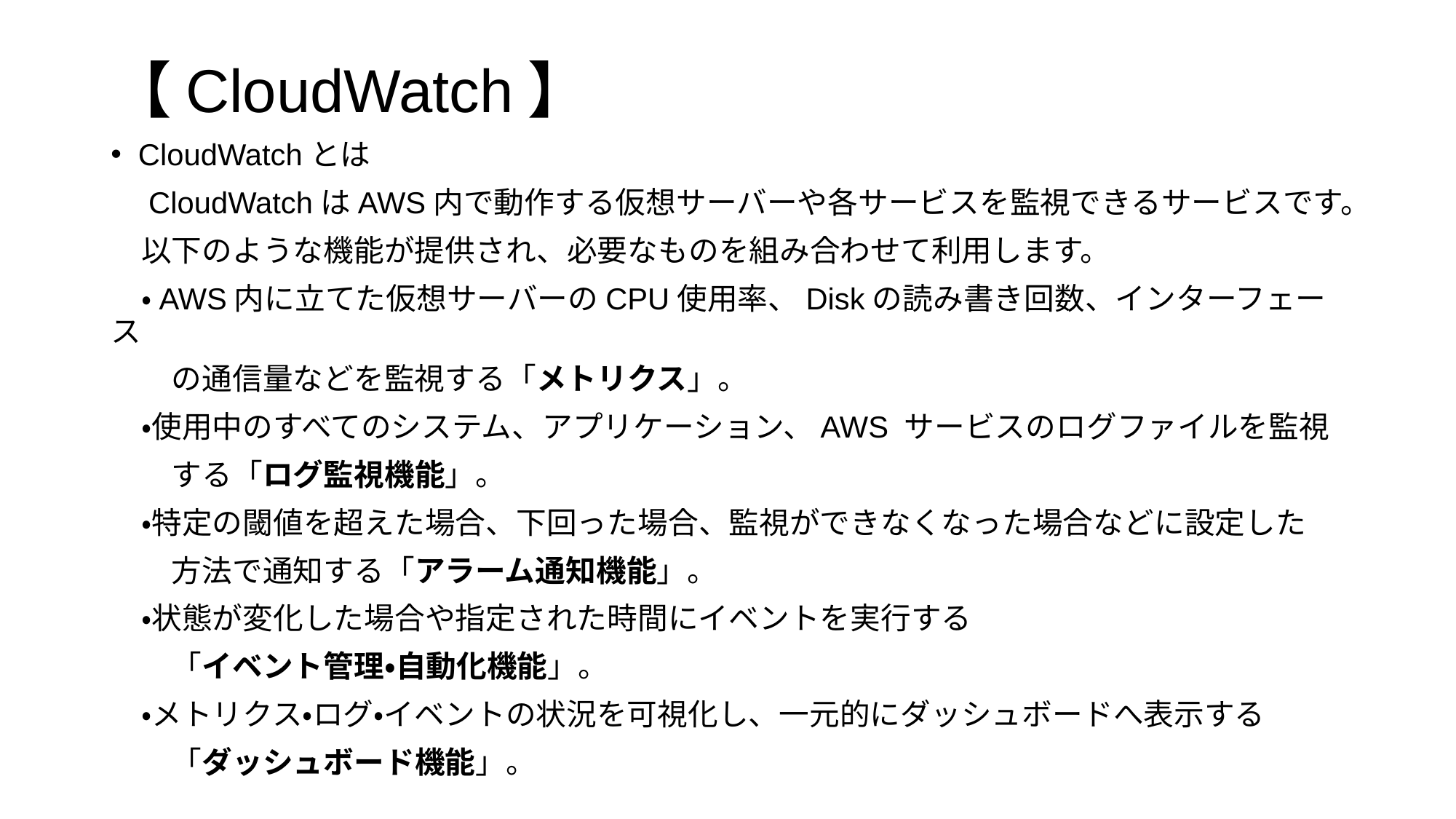

# 【CloudWatch】
CloudWatchとは
　CloudWatchはAWS内で動作する仮想サーバーや各サービスを監視できるサービスです。
　以下のような機能が提供され、必要なものを組み合わせて利用します。
　・AWS内に立てた仮想サーバーのCPU使用率、Diskの読み書き回数、インターフェース
　　の通信量などを監視する「メトリクス」。
　・使用中のすべてのシステム、アプリケーション、AWS サービスのログファイルを監視
　　する「ログ監視機能」。
　・特定の閾値を超えた場合、下回った場合、監視ができなくなった場合などに設定した
　　方法で通知する「アラーム通知機能」。
　・状態が変化した場合や指定された時間にイベントを実行する
　　「イベント管理・自動化機能」。
　・メトリクス・ログ・イベントの状況を可視化し、一元的にダッシュボードへ表示する
　　「ダッシュボード機能」。